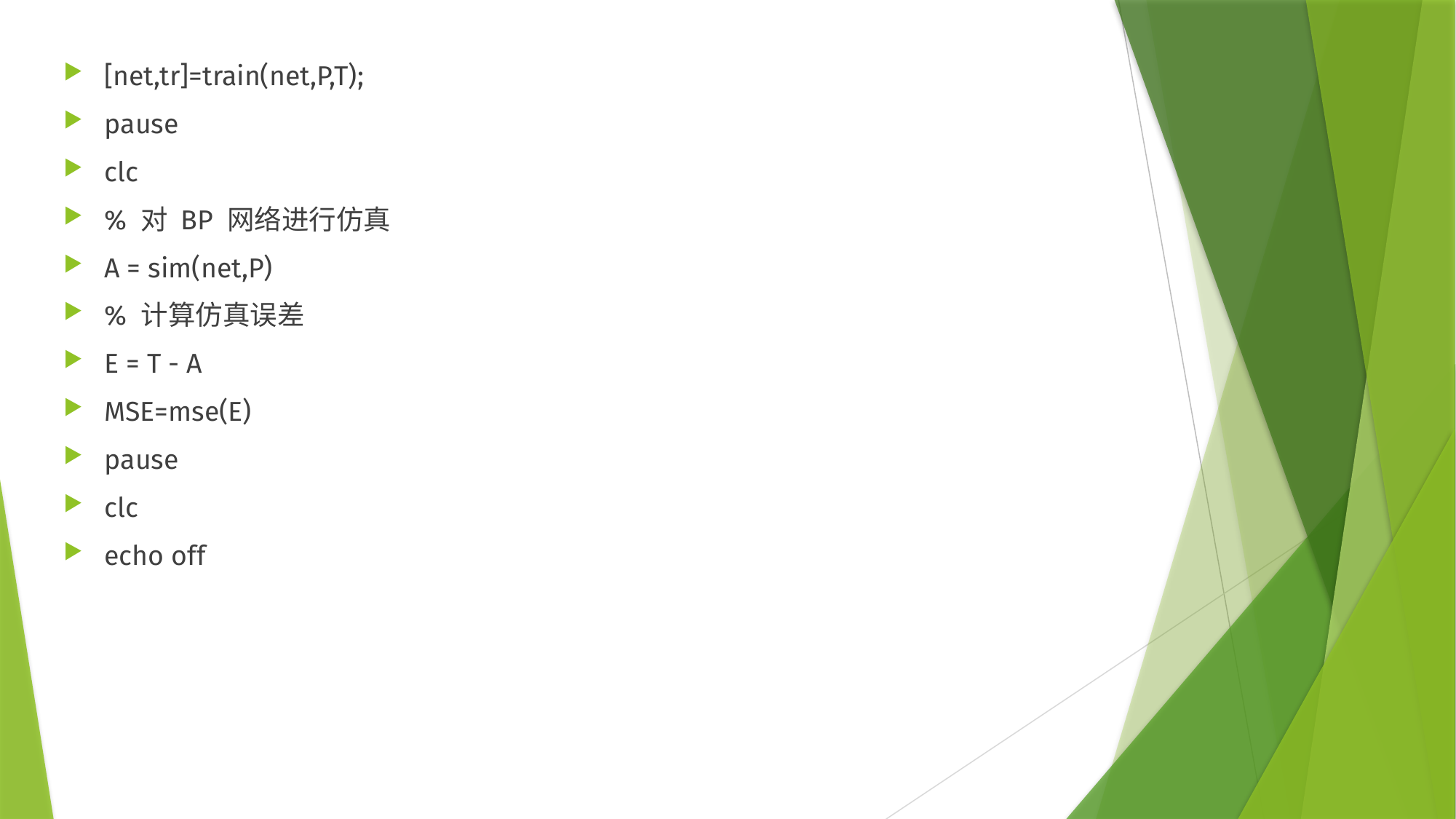

[net,tr]=train(net,P,T);
pause
clc
% 对 BP 网络进行仿真
A = sim(net,P)
% 计算仿真误差
E = T - A
MSE=mse(E)
pause
clc
echo off